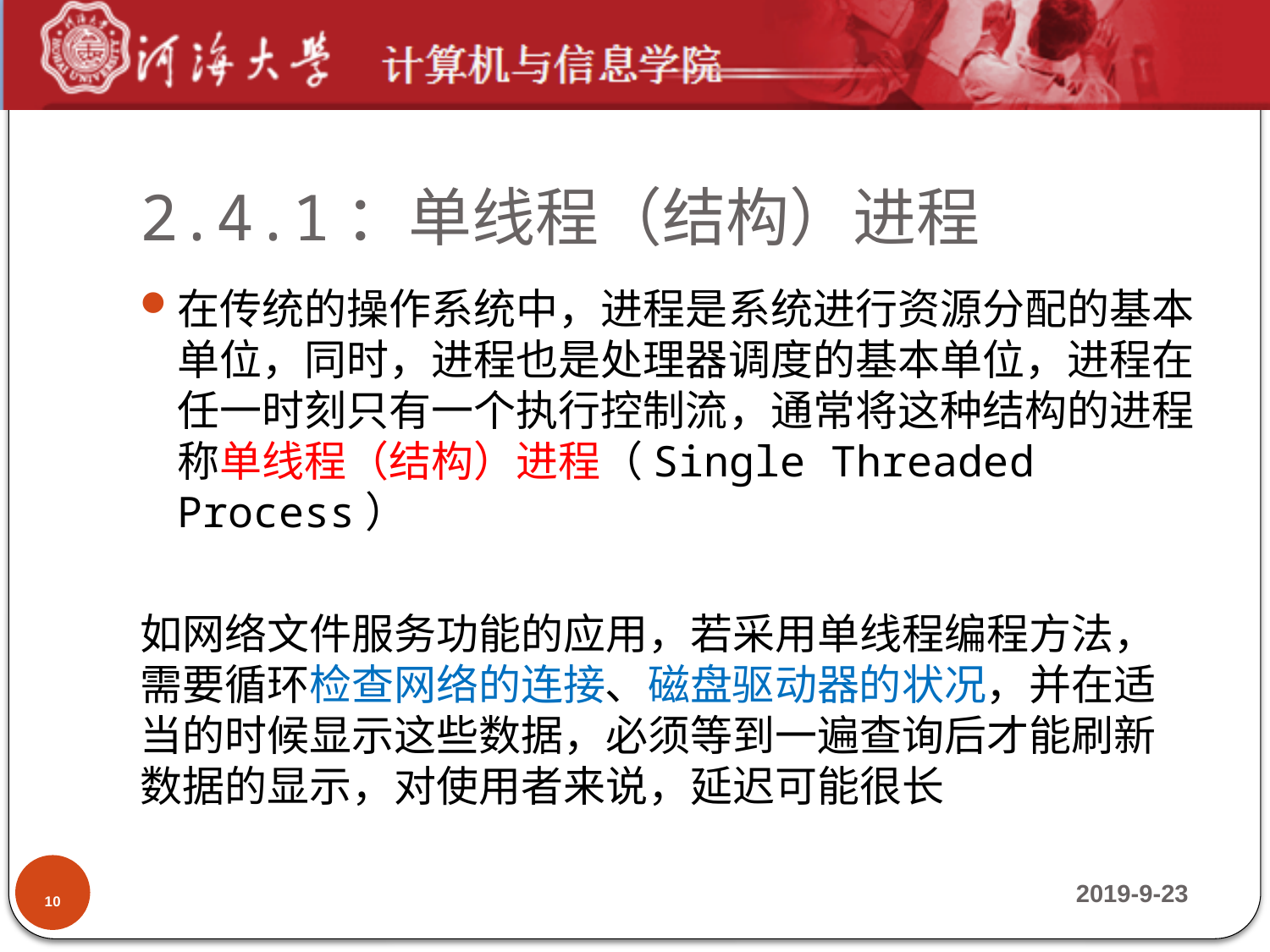

# 2.4.1：单线程（结构）进程
在传统的操作系统中，进程是系统进行资源分配的基本单位，同时，进程也是处理器调度的基本单位，进程在任一时刻只有一个执行控制流，通常将这种结构的进程称单线程（结构）进程（Single Threaded Process）

如网络文件服务功能的应用，若采用单线程编程方法，需要循环检查网络的连接、磁盘驱动器的状况，并在适当的时候显示这些数据，必须等到一遍查询后才能刷新数据的显示，对使用者来说，延迟可能很长

10
2019-9-23